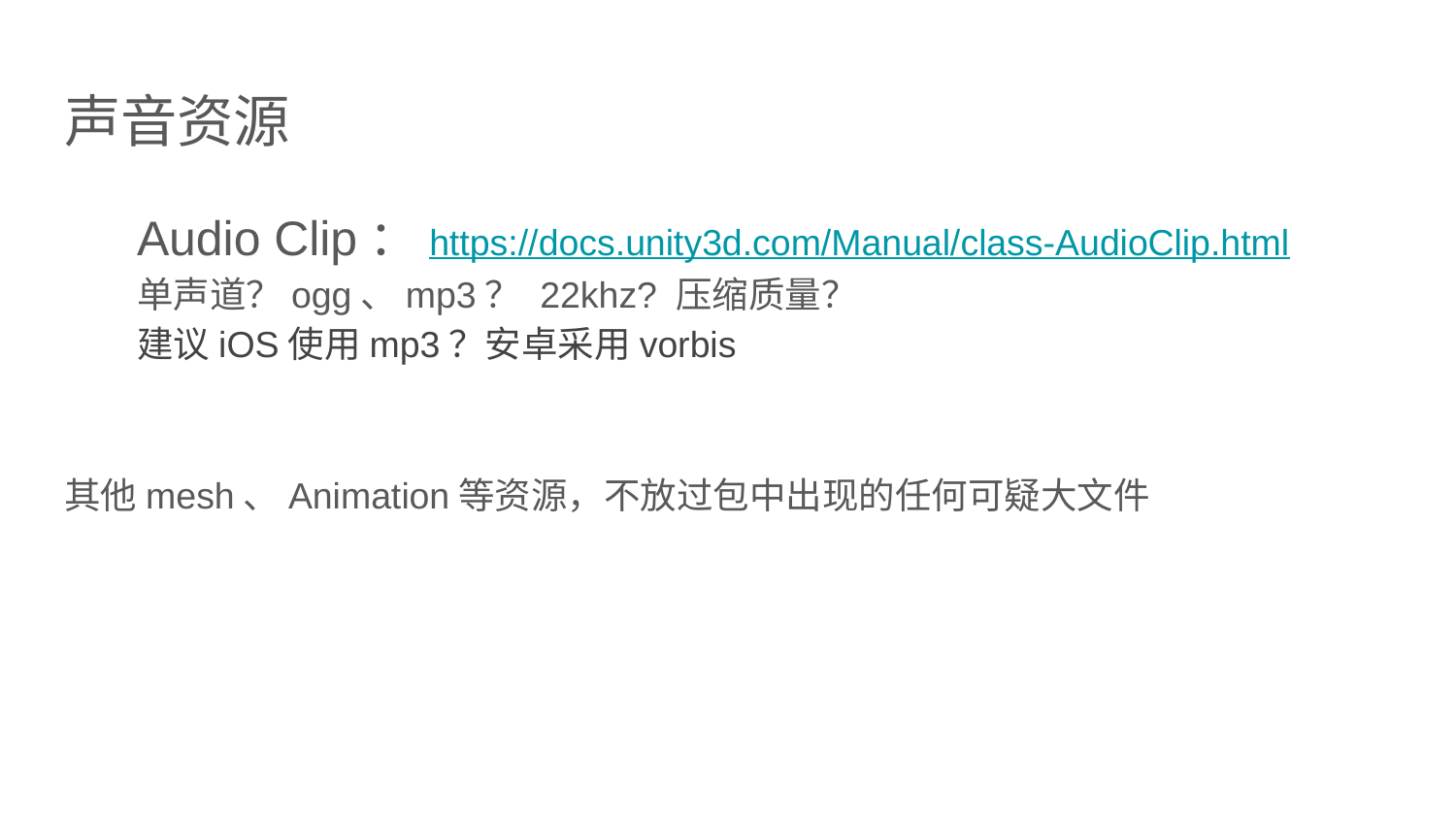

# 声音资源
Audio Clip：https://docs.unity3d.com/Manual/class-AudioClip.html
单声道？ogg、mp3？ 22khz? 压缩质量？
建议iOS使用mp3？安卓采用vorbis

其他mesh、Animation等资源，不放过包中出现的任何可疑大文件